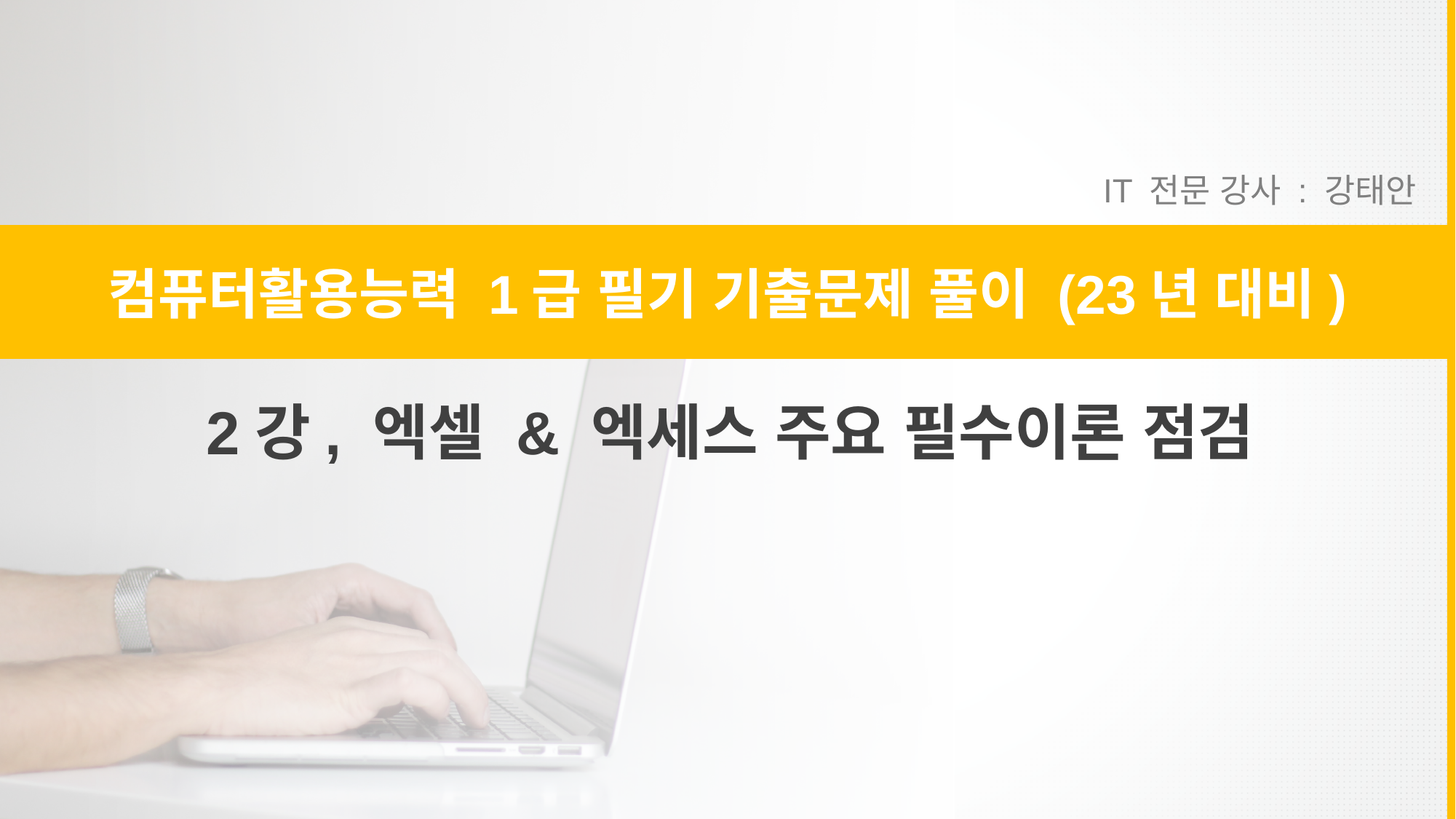

IT 전문 강사 : 강태안
컴퓨터활용능력 1급 필기 기출문제 풀이 (23년 대비)
2강, 엑셀 & 엑세스 주요 필수이론 점검